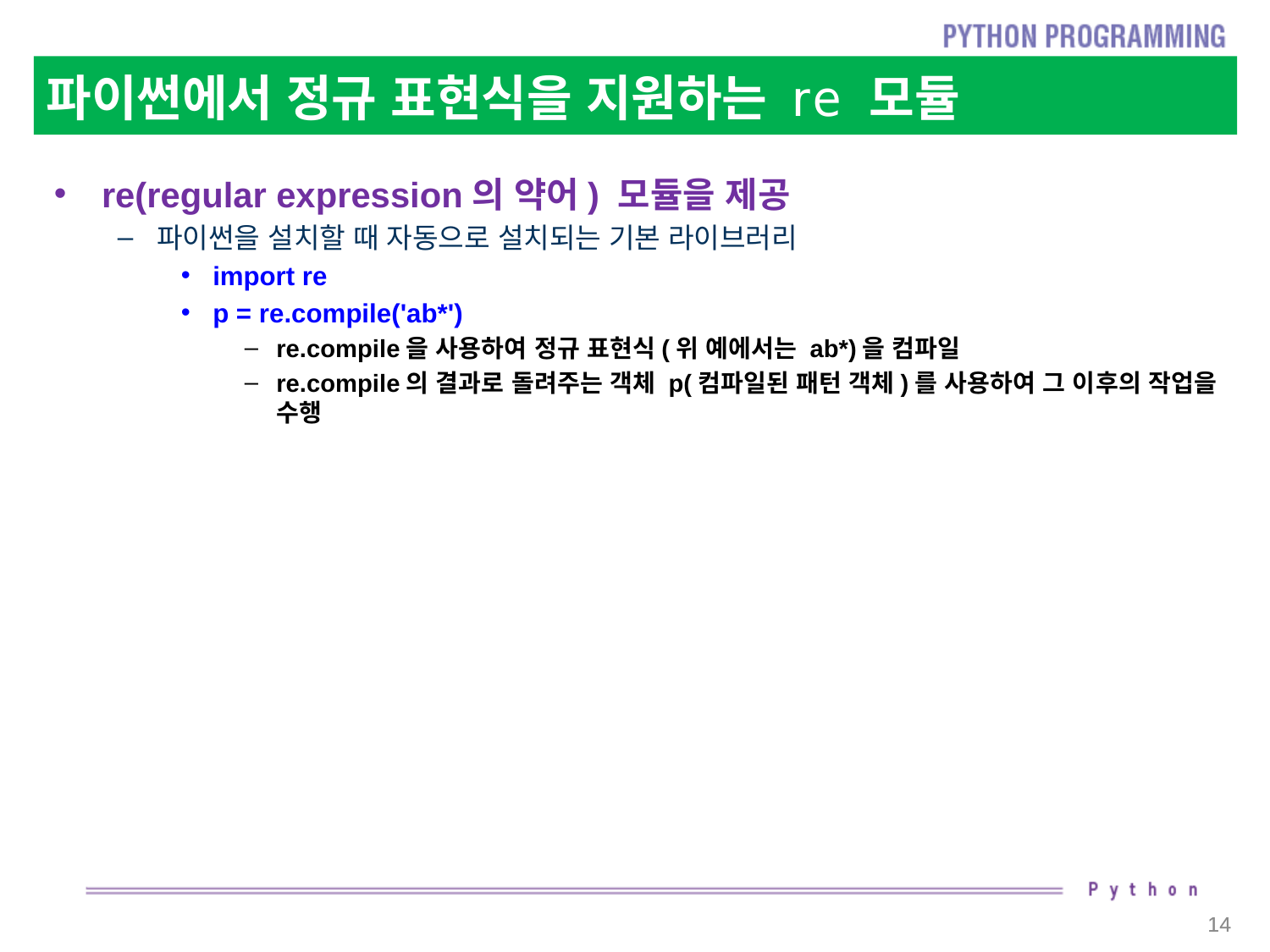

# 파이썬에서 정규 표현식을 지원하는 re 모듈
re(regular expression의 약어) 모듈을 제공
파이썬을 설치할 때 자동으로 설치되는 기본 라이브러리
import re
p = re.compile('ab*')
re.compile을 사용하여 정규 표현식(위 예에서는 ab*)을 컴파일
re.compile의 결과로 돌려주는 객체 p(컴파일된 패턴 객체)를 사용하여 그 이후의 작업을 수행
14